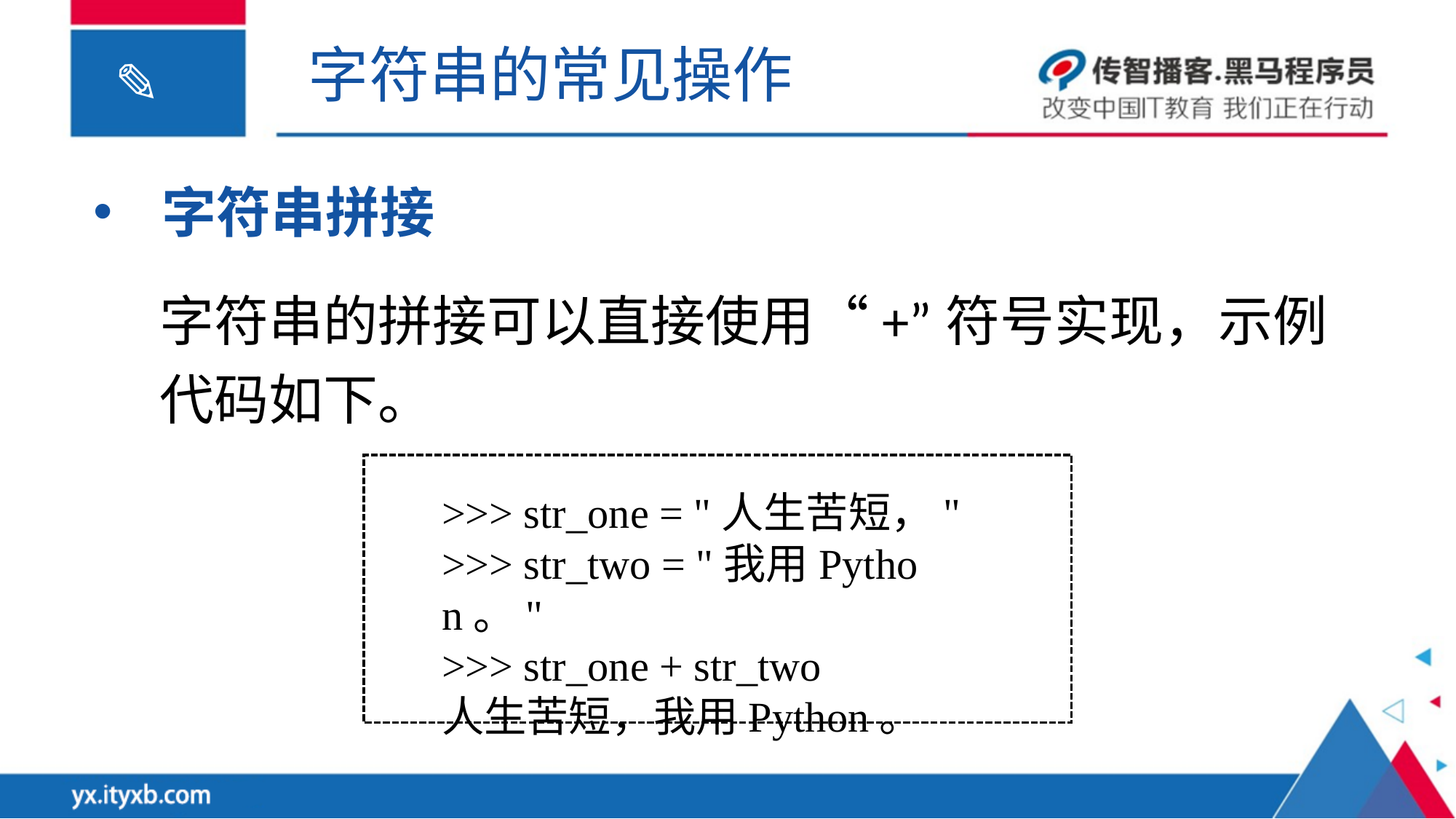

字符串的常见操作
字符串拼接
字符串的拼接可以直接使用“+”符号实现，示例代码如下。

>>> str_one = "人生苦短，"
>>> str_two = "我用Python。"
>>> str_one + str_two
人生苦短，我用Python。